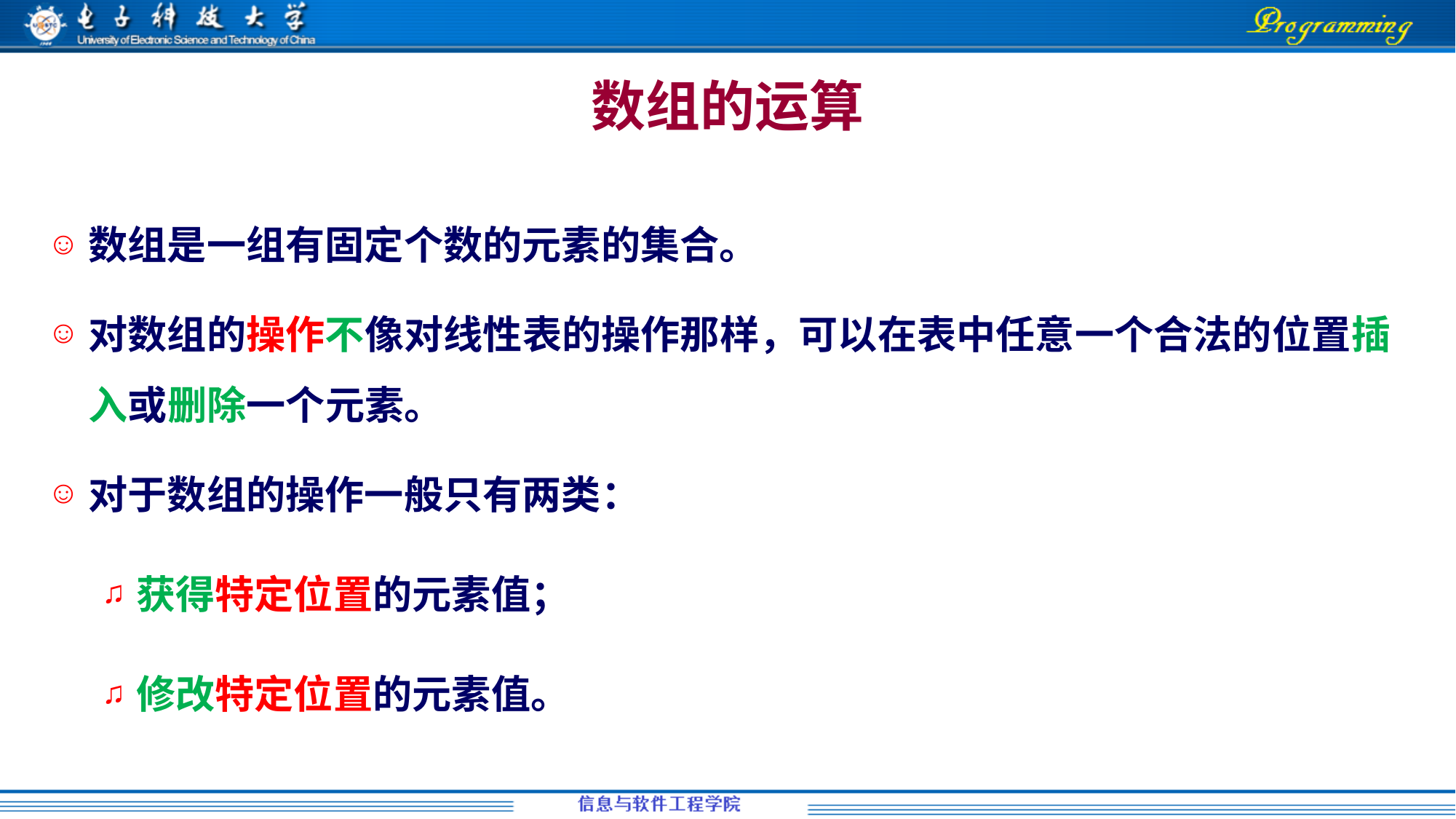

# 数组的运算
数组是一组有固定个数的元素的集合。
对数组的操作不像对线性表的操作那样，可以在表中任意一个合法的位置插入或删除一个元素。
对于数组的操作一般只有两类：
获得特定位置的元素值；
修改特定位置的元素值。